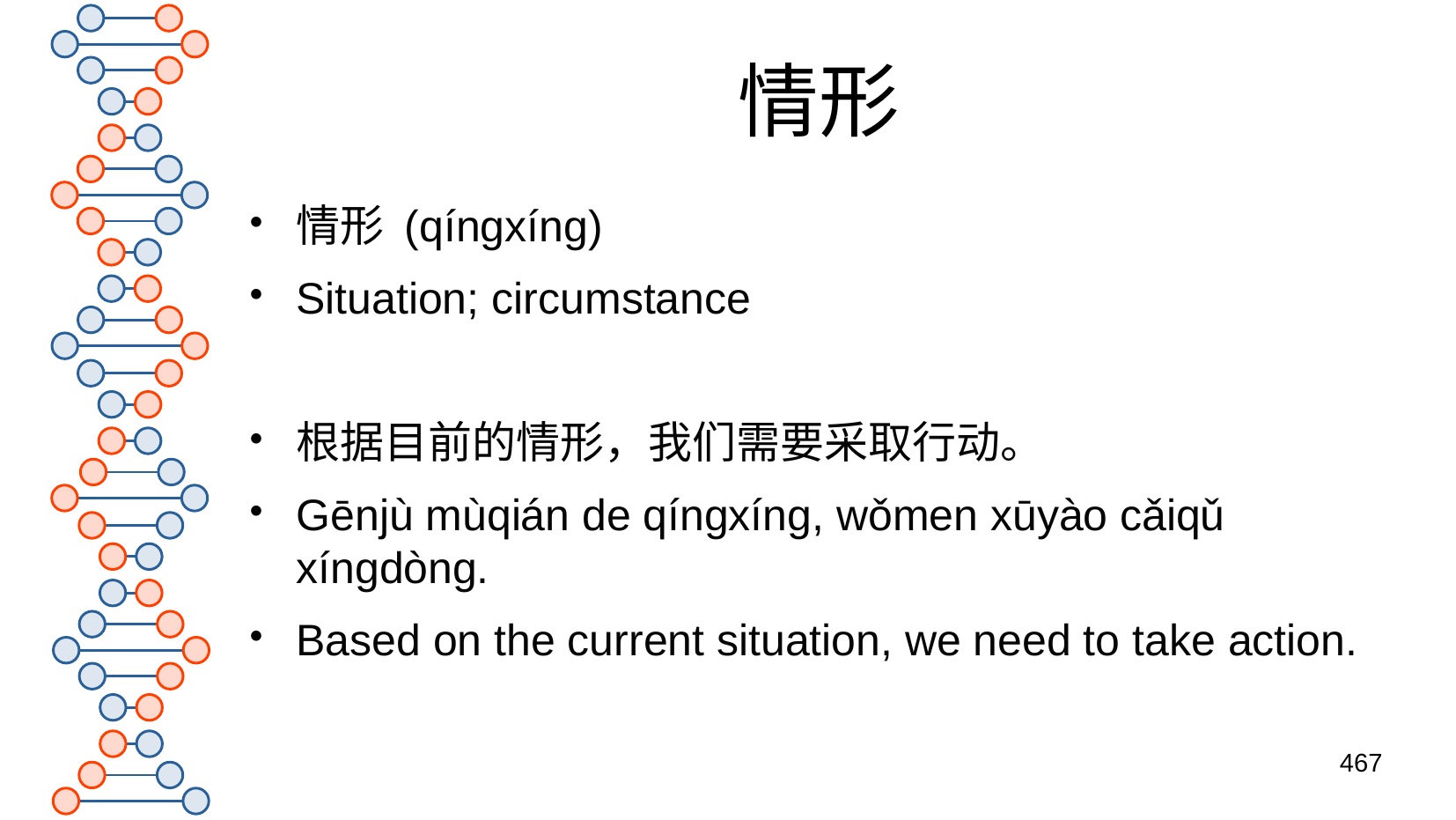

# 情形
情形 (qíngxíng)
Situation; circumstance

根据目前的情形，我们需要采取行动。
Gēnjù mùqián de qíngxíng, wǒmen xūyào cǎiqǔ xíngdòng.
Based on the current situation, we need to take action.

467